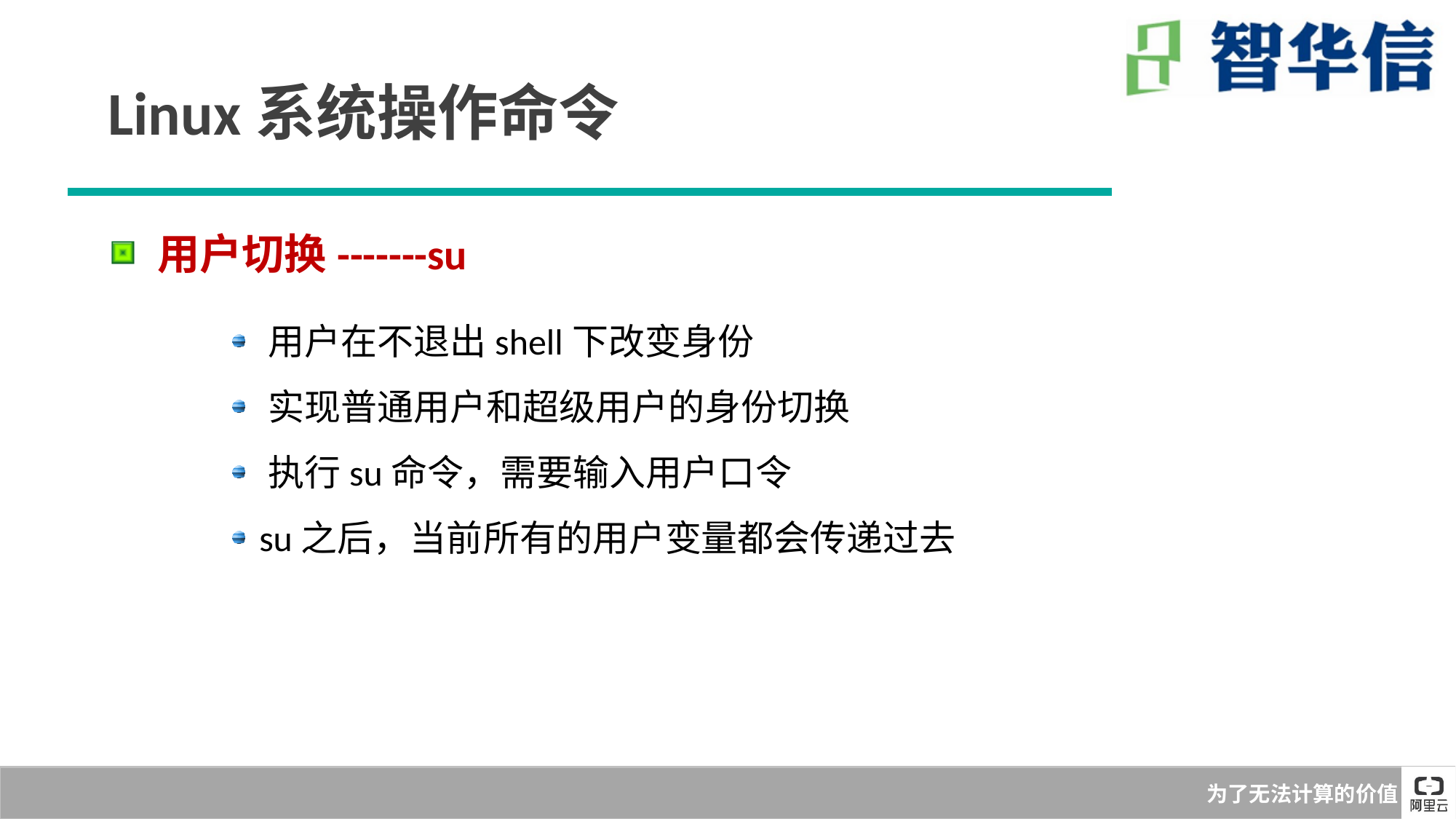

Linux系统操作命令
 用户切换-------su
 用户在不退出shell下改变身份
 实现普通用户和超级用户的身份切换
 执行su命令，需要输入用户口令
 su之后，当前所有的用户变量都会传递过去